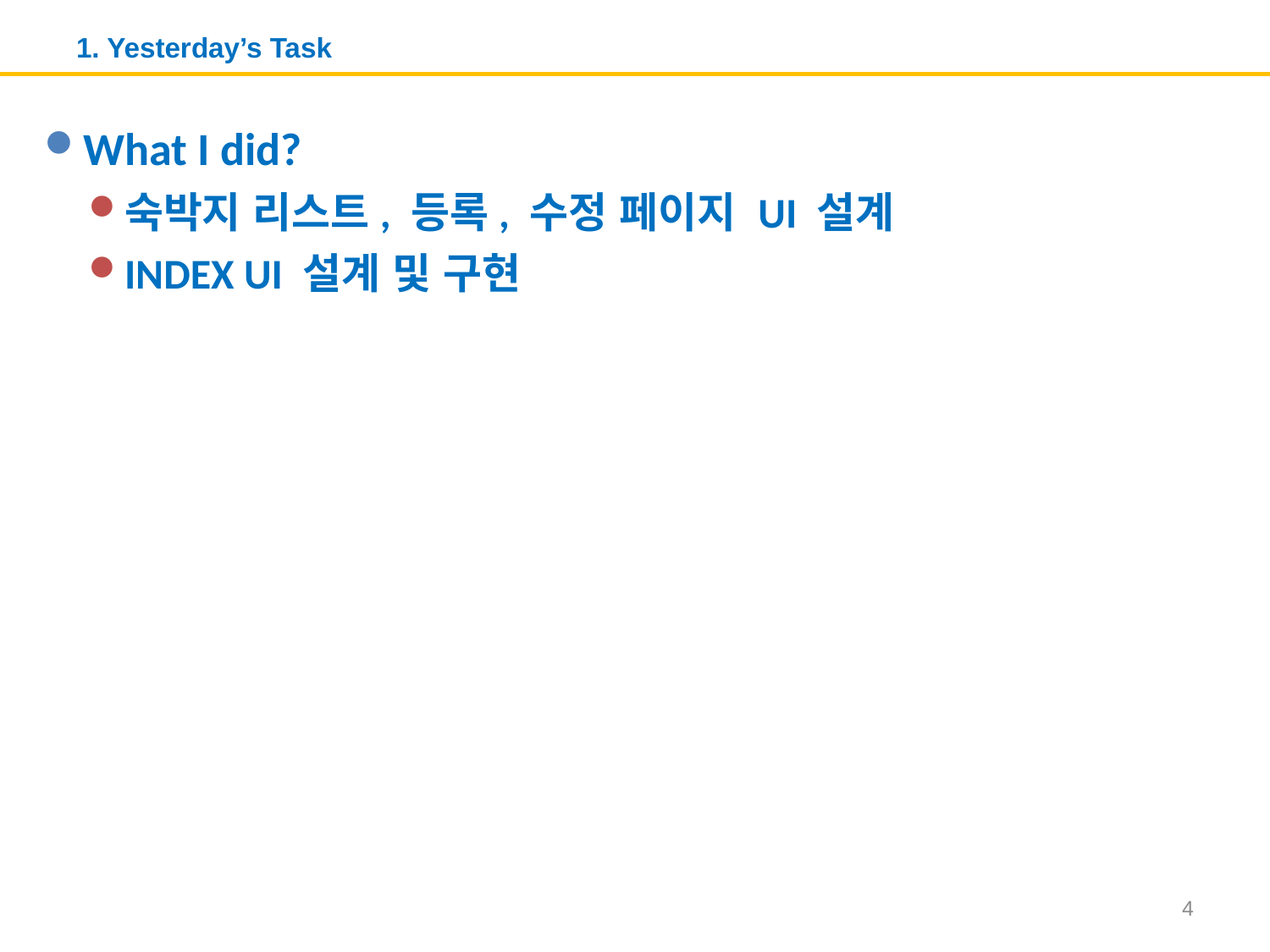

# 1. Yesterday’s Task
What I did?
숙박지 리스트, 등록, 수정 페이지 UI 설계
INDEX UI 설계 및 구현

4